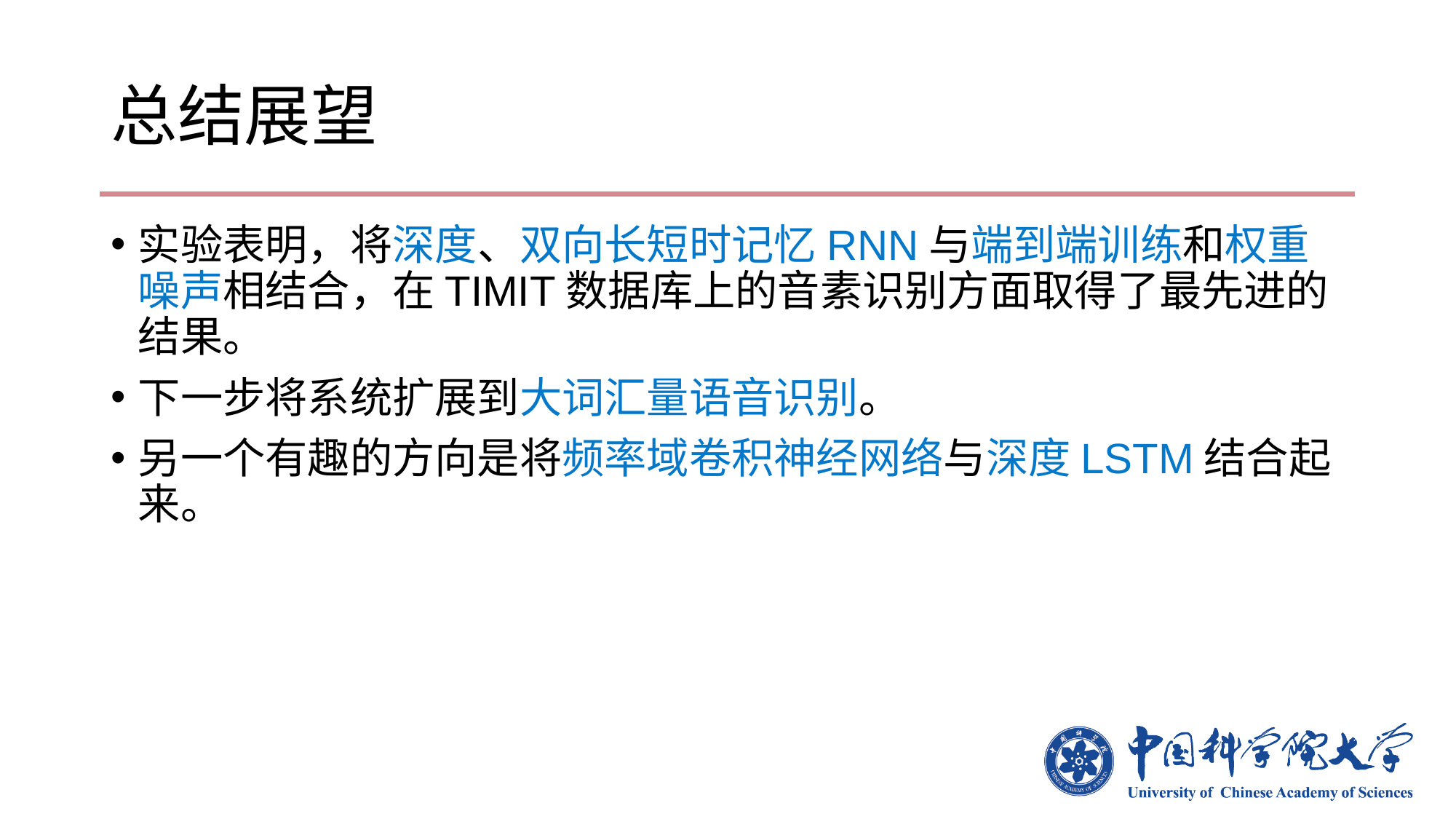

# 总结展望
实验表明，将深度、双向长短时记忆RNN与端到端训练和权重噪声相结合，在TIMIT数据库上的音素识别方面取得了最先进的结果。
下一步将系统扩展到大词汇量语音识别。
另一个有趣的方向是将频率域卷积神经网络与深度LSTM结合起来。